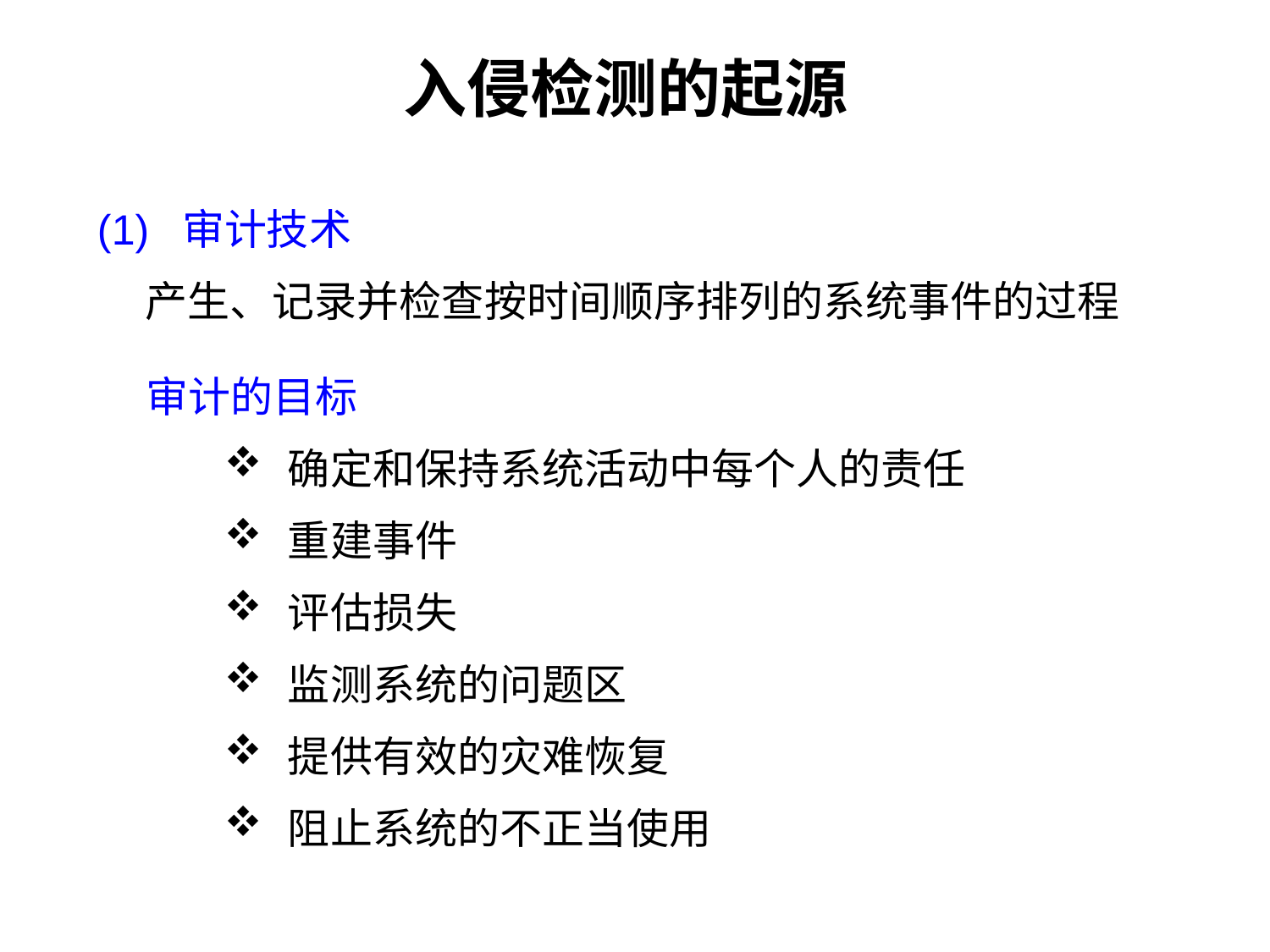

# 入侵检测的起源
审计技术
    产生、记录并检查按时间顺序排列的系统事件的过程
    审计的目标
确定和保持系统活动中每个人的责任
重建事件
评估损失
监测系统的问题区
提供有效的灾难恢复
阻止系统的不正当使用